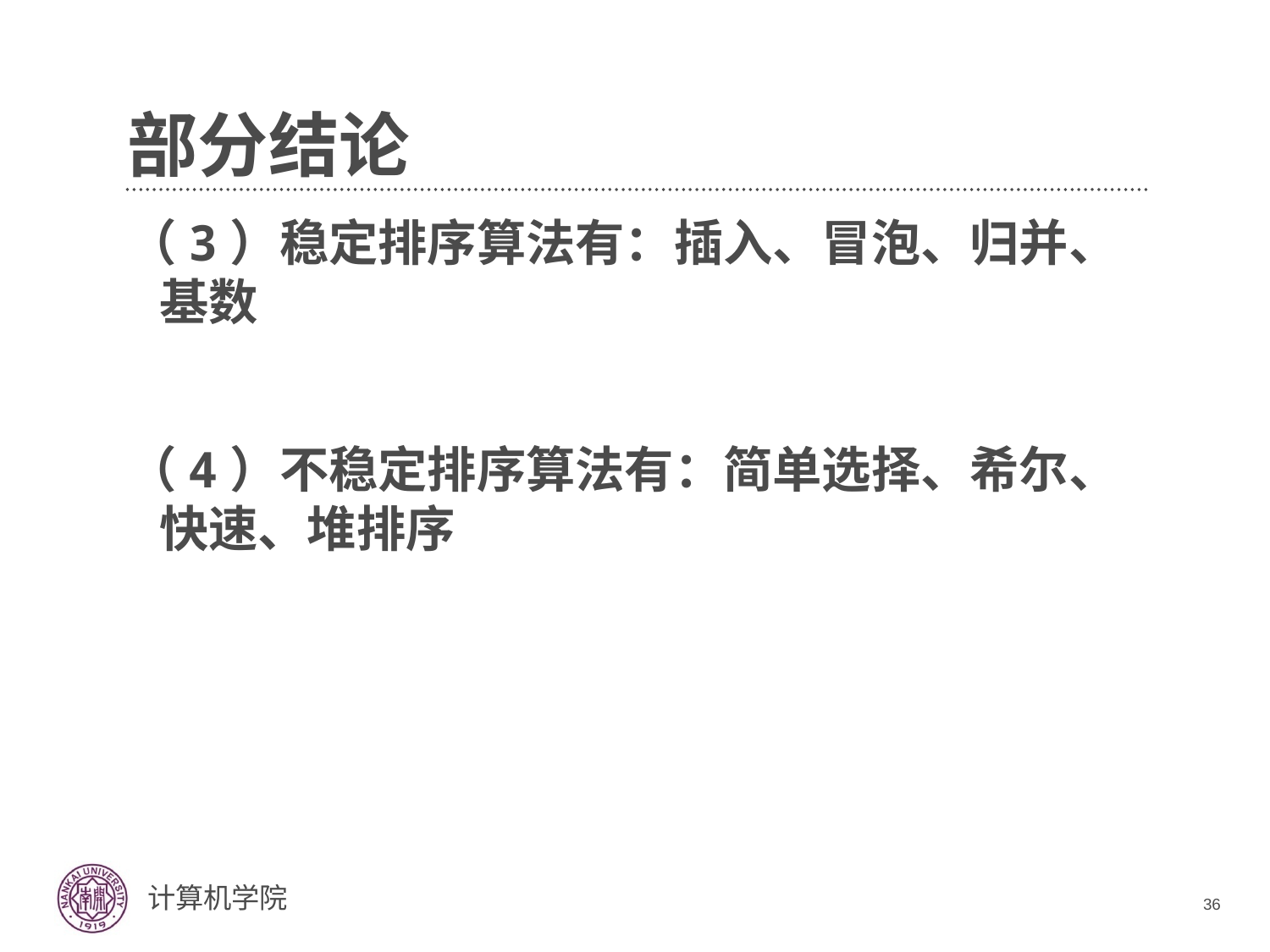

# 部分结论
（3）稳定排序算法有：插入、冒泡、归并、基数

（4）不稳定排序算法有：简单选择、希尔、快速、堆排序
36